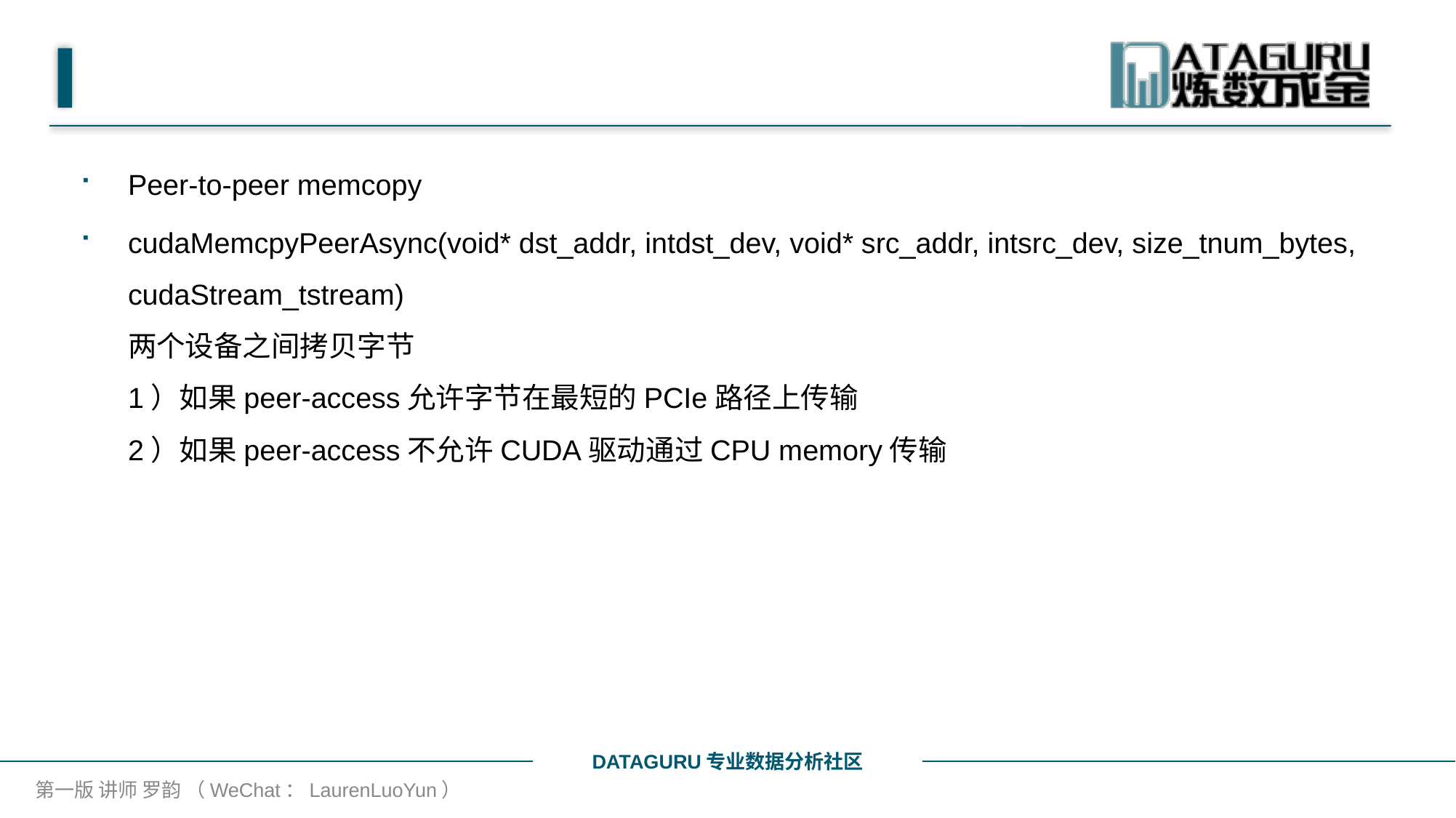

#
Peer-to-peer memcopy
cudaMemcpyPeerAsync(void* dst_addr, intdst_dev, void* src_addr, intsrc_dev, size_tnum_bytes, cudaStream_tstream)
两个设备之间拷贝字节
1）如果peer-access允许字节在最短的PCIe路径上传输
2）如果peer-access不允许CUDA驱动通过CPU memory传输